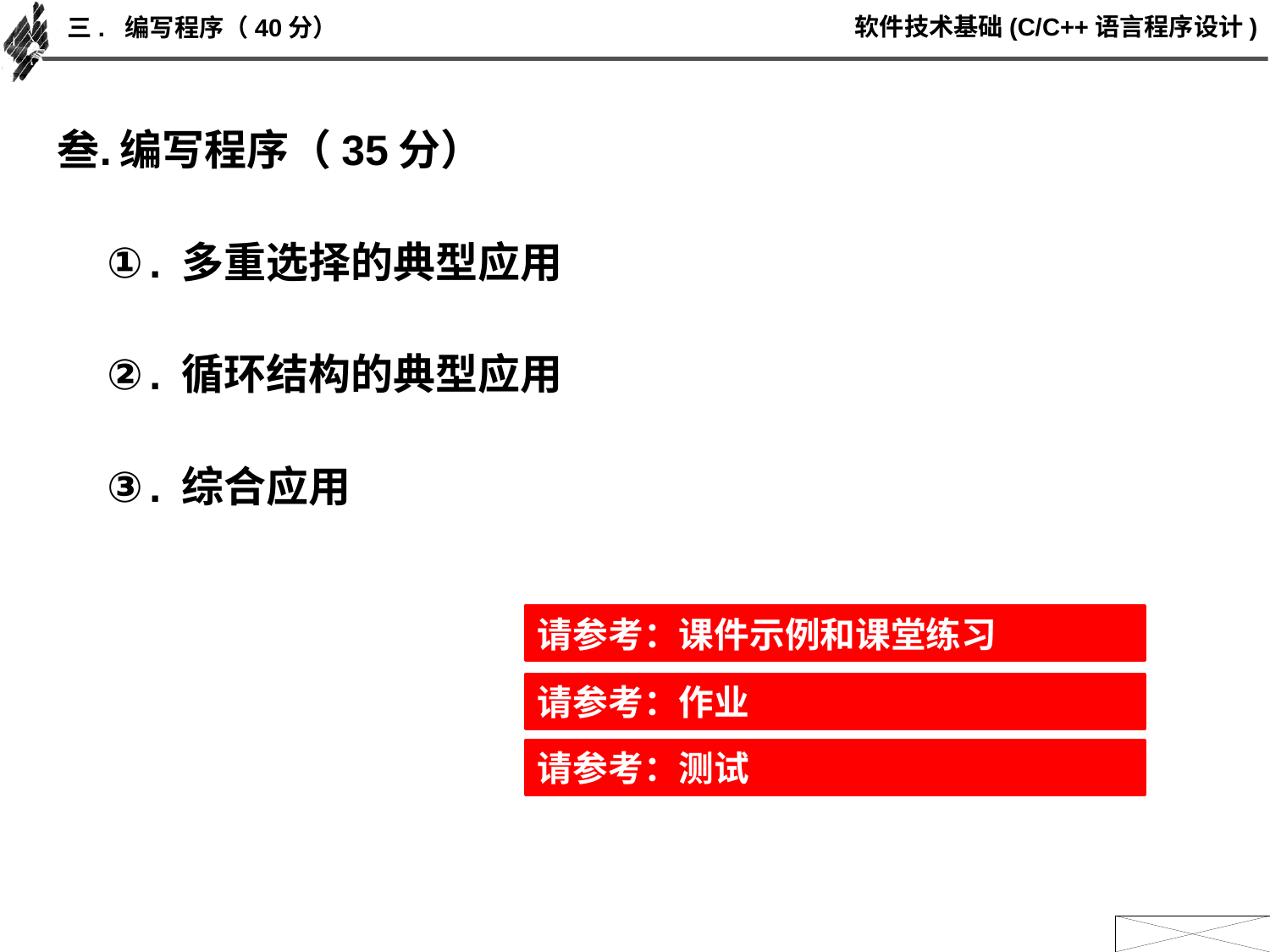

三.  编写程序（40分）
编写程序（35分）
多重选择的典型应用
循环结构的典型应用
综合应用
请参考：课件示例和课堂练习
请参考：作业
请参考：测试